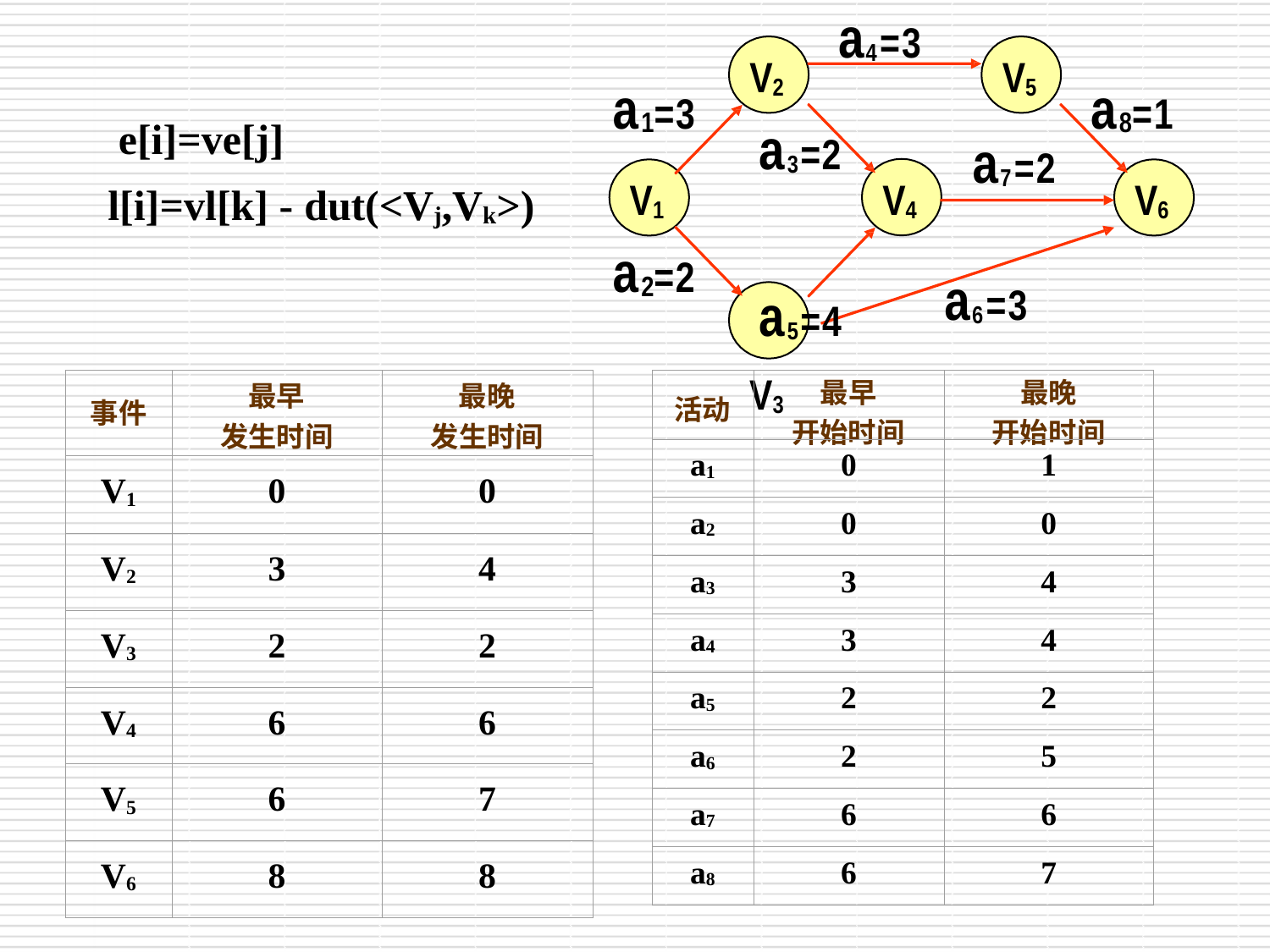

# a4=3
V5
a7=2

V2

a =3
a =1
a3=2  a5=4
V3
e[i]=ve[j]
l[i]=vl[k] - dut(<Vj,Vk>)
1
8

V4
V1
V6

a =2
a6=3
2

| 事件 | 最早 发生时间 | 最晚 发生时间 |
| --- | --- | --- |
| V1 | 0 | 0 |
| V2 | 3 | 4 |
| V3 | 2 | 2 |
| V4 | 6 | 6 |
| V5 | 6 | 7 |
| V6 | 8 | 8 |
| 活动 | 最早 开始时间 | 最晚 开始时间 |
| --- | --- | --- |
| a1 | 0 | 1 |
| a2 | 0 | 0 |
| a3 | 3 | 4 |
| a4 | 3 | 4 |
| a5 | 2 | 2 |
| a6 | 2 | 5 |
| a7 | 6 | 6 |
| a8 | 6 | 7 |